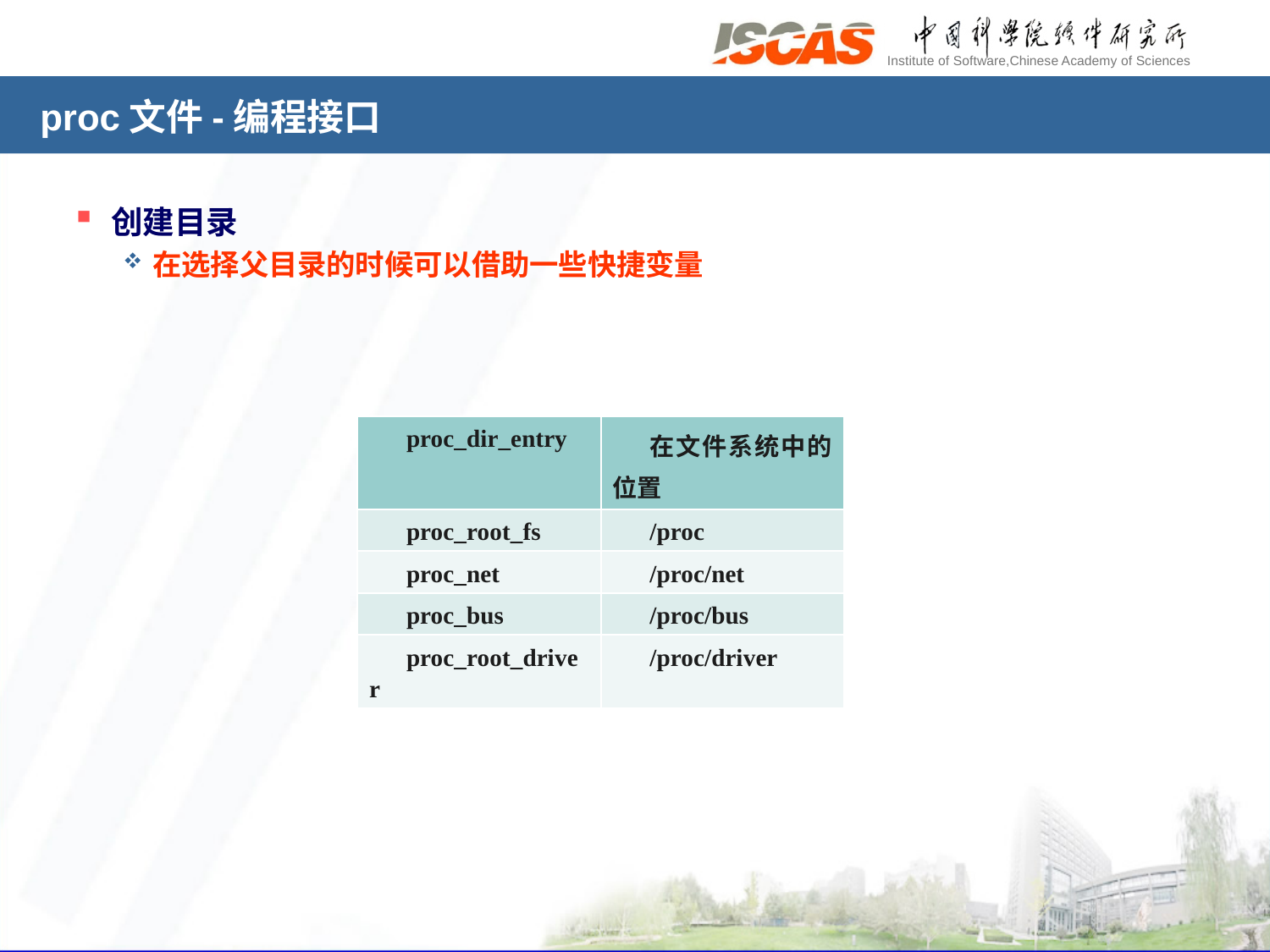

# proc文件-编程接口
创建目录
在选择父目录的时候可以借助一些快捷变量
| proc\_dir\_entry | 在文件系统中的位置 |
| --- | --- |
| proc\_root\_fs | /proc |
| proc\_net | /proc/net |
| proc\_bus | /proc/bus |
| proc\_root\_driver | /proc/driver |